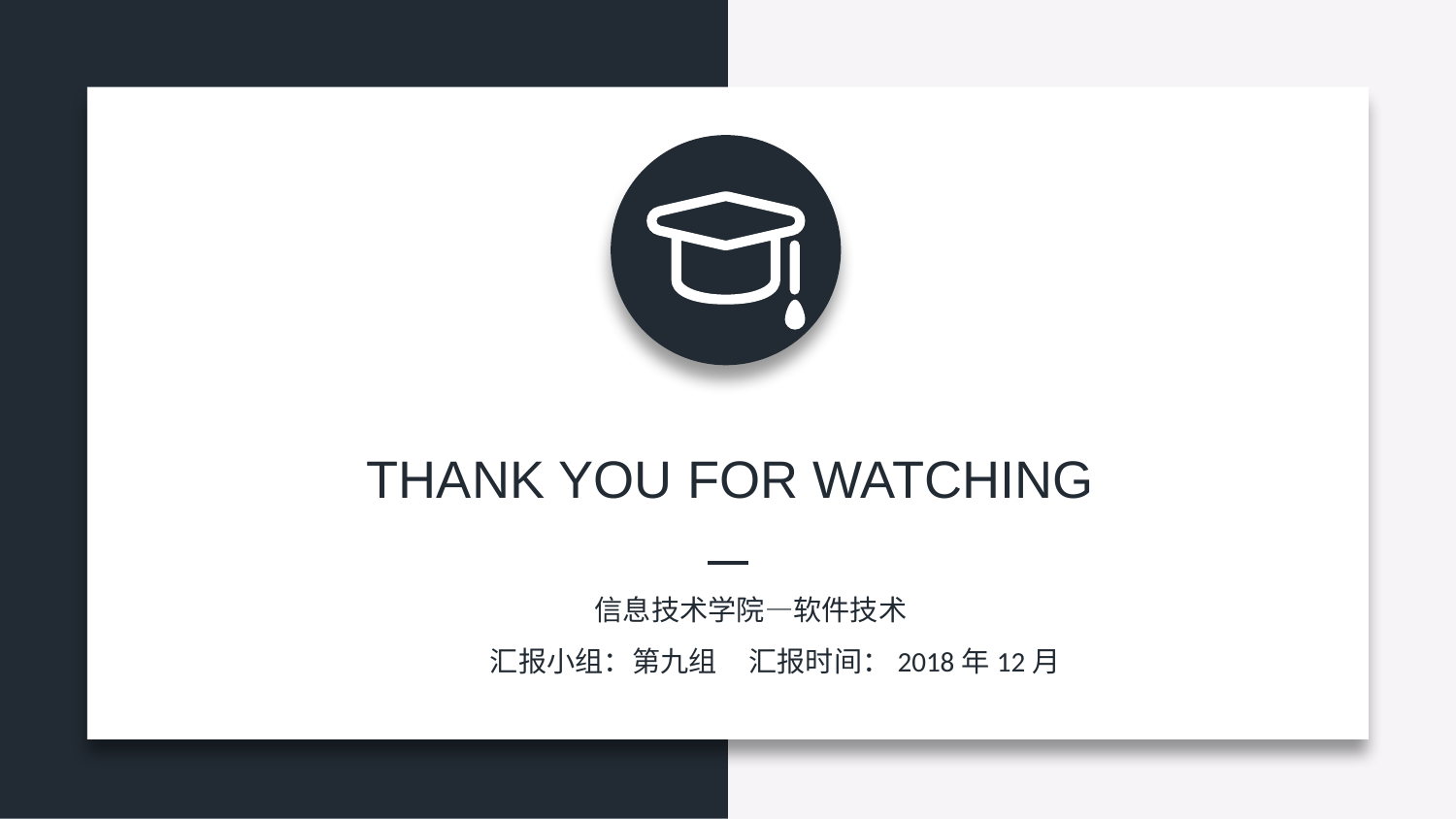

THANK YOU FOR WATCHING
信息技术学院—软件技术
汇报小组：第九组     汇报时间：2018年12月